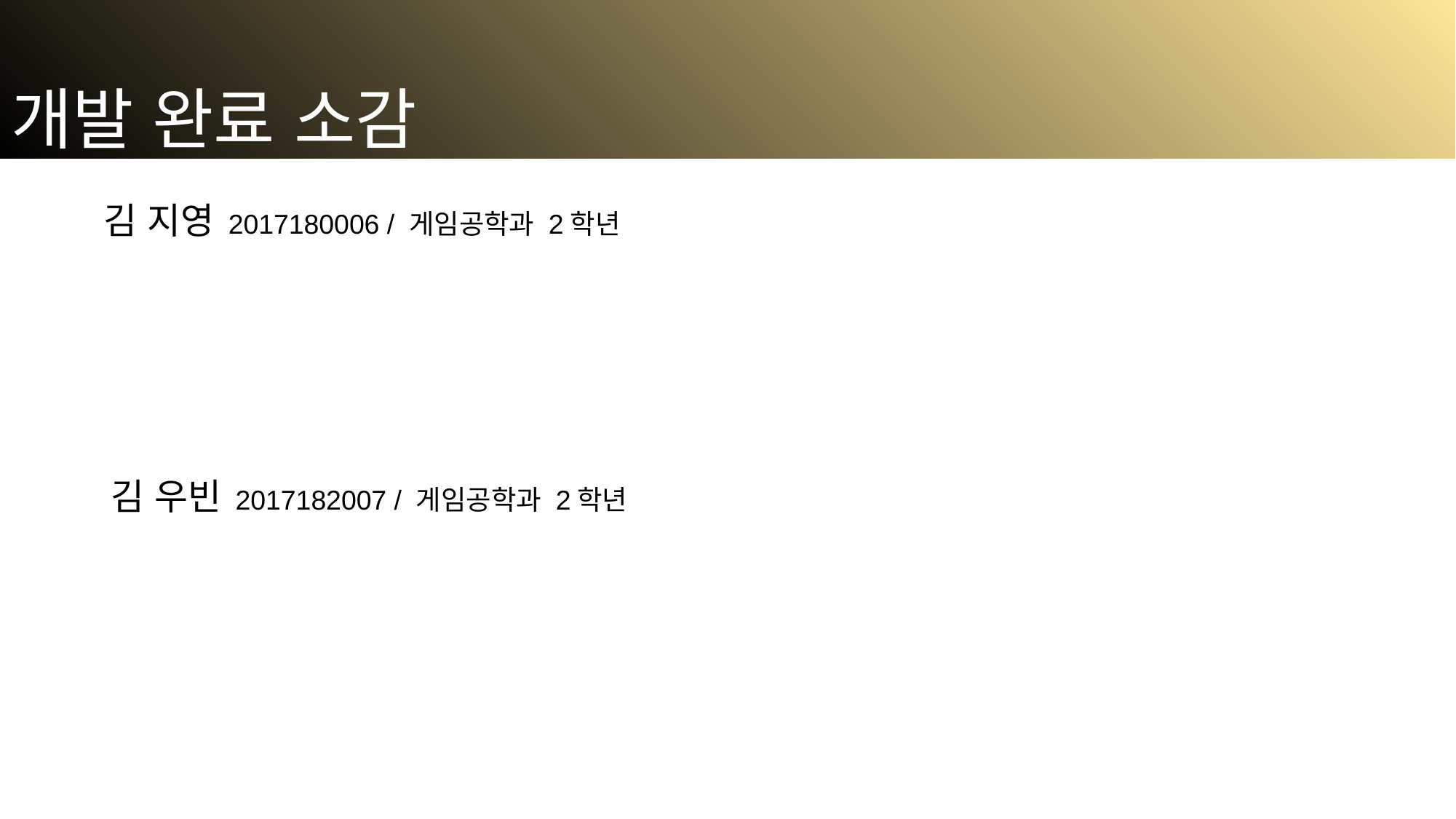

# 개발 완료 소감
김 지영 2017180006 / 게임공학과 2학년
김 우빈 2017182007 / 게임공학과 2학년